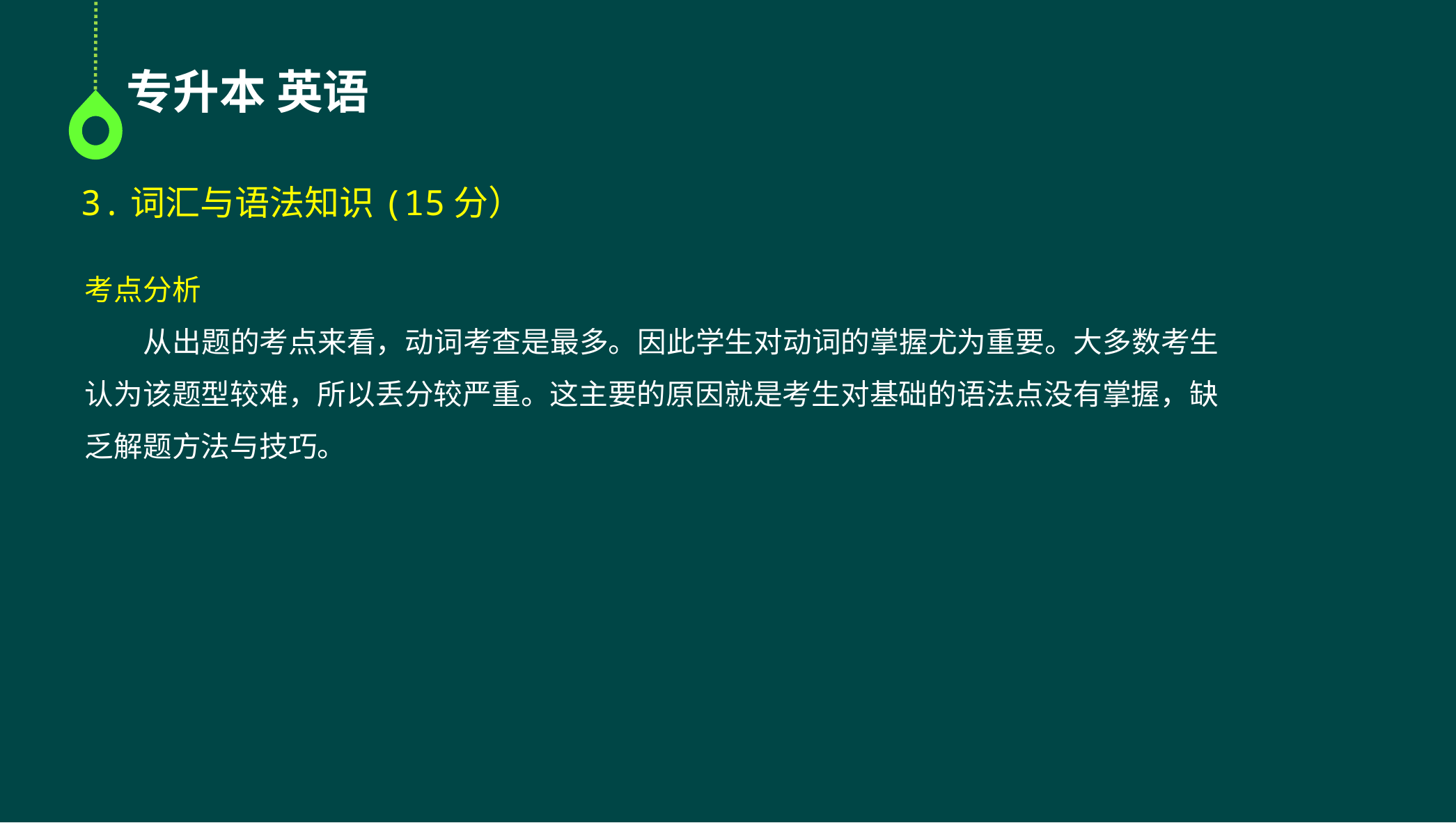

专升本 英语
3.词汇与语法知识(15分）
考点分析
        从出题的考点来看，动词考查是最多。因此学生对动词的掌握尤为重要。大多数考生认为该题型较难，所以丢分较严重。这主要的原因就是考生对基础的语法点没有掌握，缺乏解题方法与技巧。